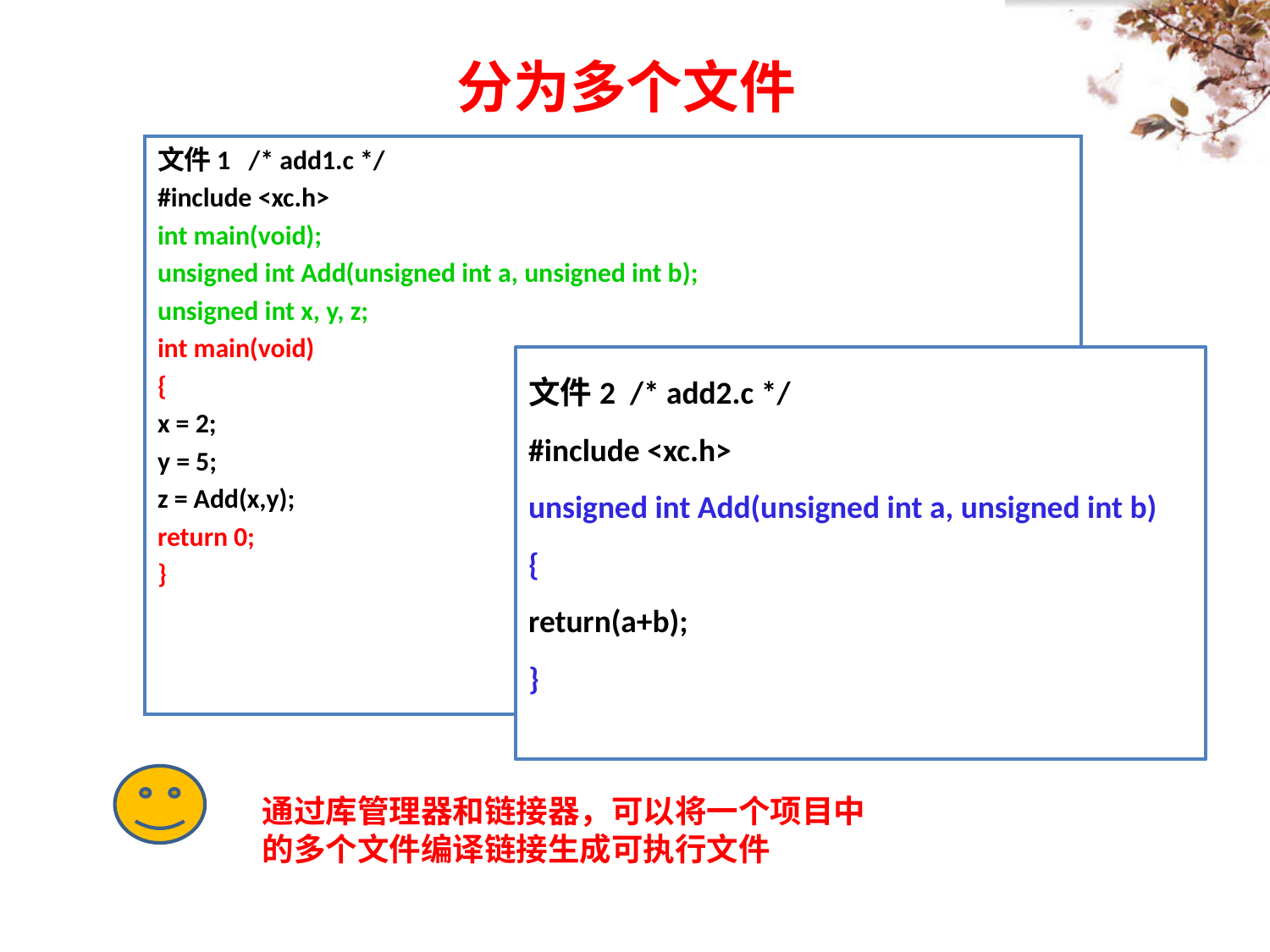

# 分为多个文件
文件1   /* add1.c */
#include <xc.h>
int main(void);
unsigned int Add(unsigned int a, unsigned int b);
unsigned int x, y, z;
int main(void)
{
x = 2;
y = 5;
z = Add(x,y);
return 0;
}

文件2  /* add2.c */
#include <xc.h>
unsigned int Add(unsigned int a, unsigned int b)
{
return(a+b);
}

通过库管理器和链接器，可以将一个项目中的多个文件编译链接生成可执行文件